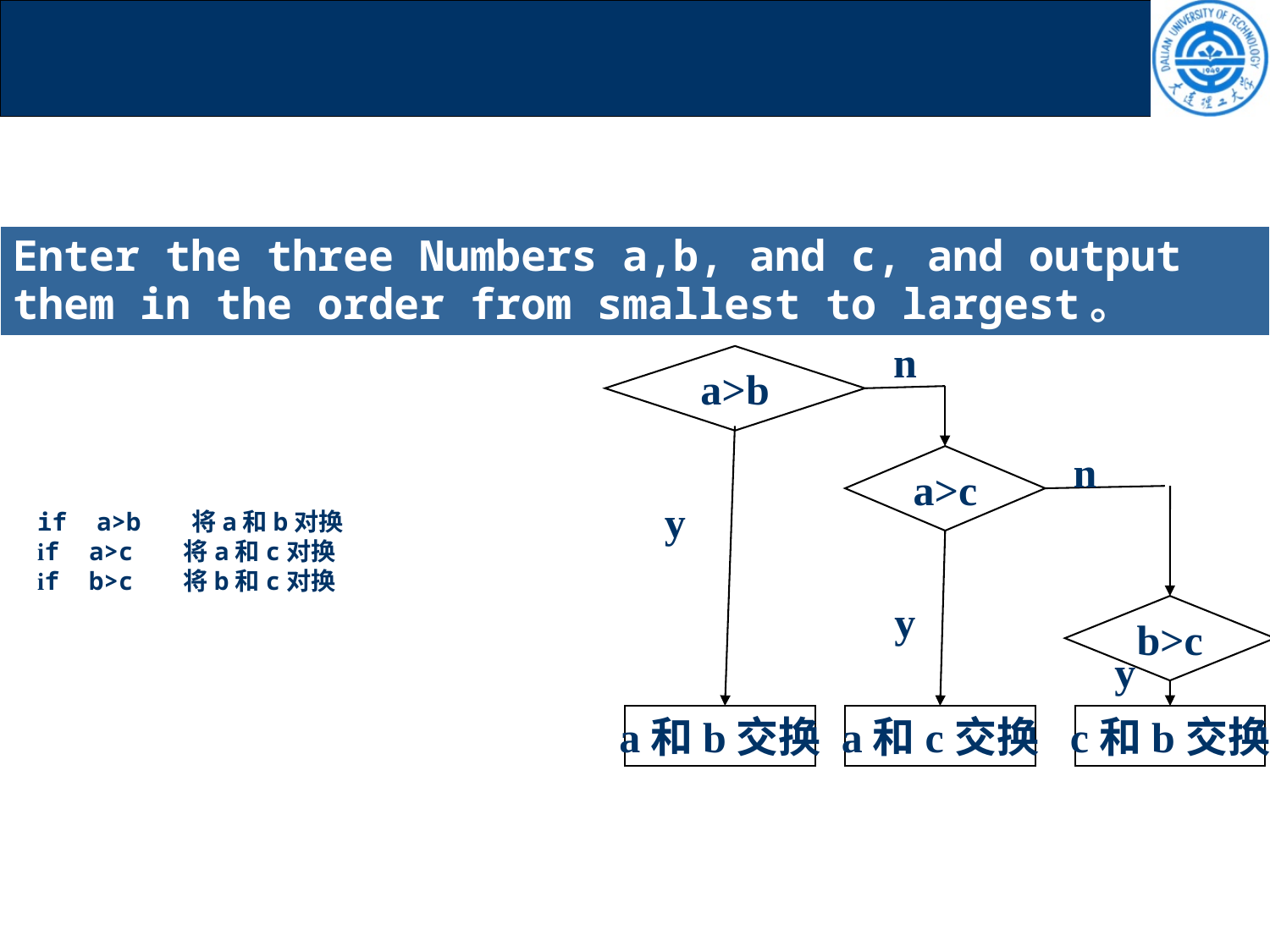

#

Enter the three Numbers a,b, and c, and output them in the order from smallest to largest。
n
a>b
n
a>c
y
y
b>c
y
a和b交换
a和c交换
c和b交换
if  a>b   将a和b对换
if  a>c   将a和c对换
if  b>c   将b和c对换